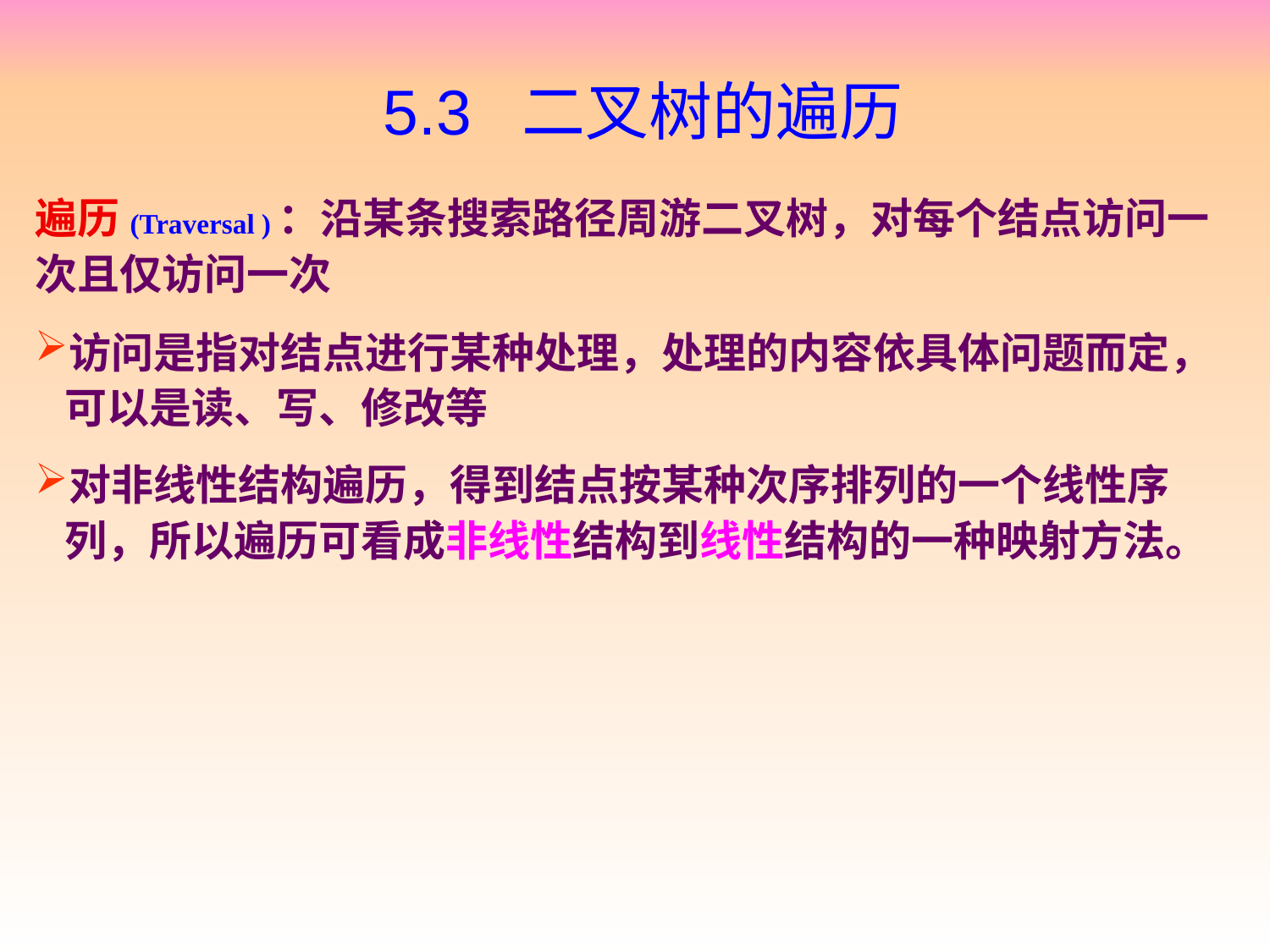

# 5.3  二叉树的遍历
遍历(Traversal )：沿某条搜索路径周游二叉树，对每个结点访问一次且仅访问一次
访问是指对结点进行某种处理，处理的内容依具体问题而定，可以是读、写、修改等
对非线性结构遍历，得到结点按某种次序排列的一个线性序列，所以遍历可看成非线性结构到线性结构的一种映射方法。